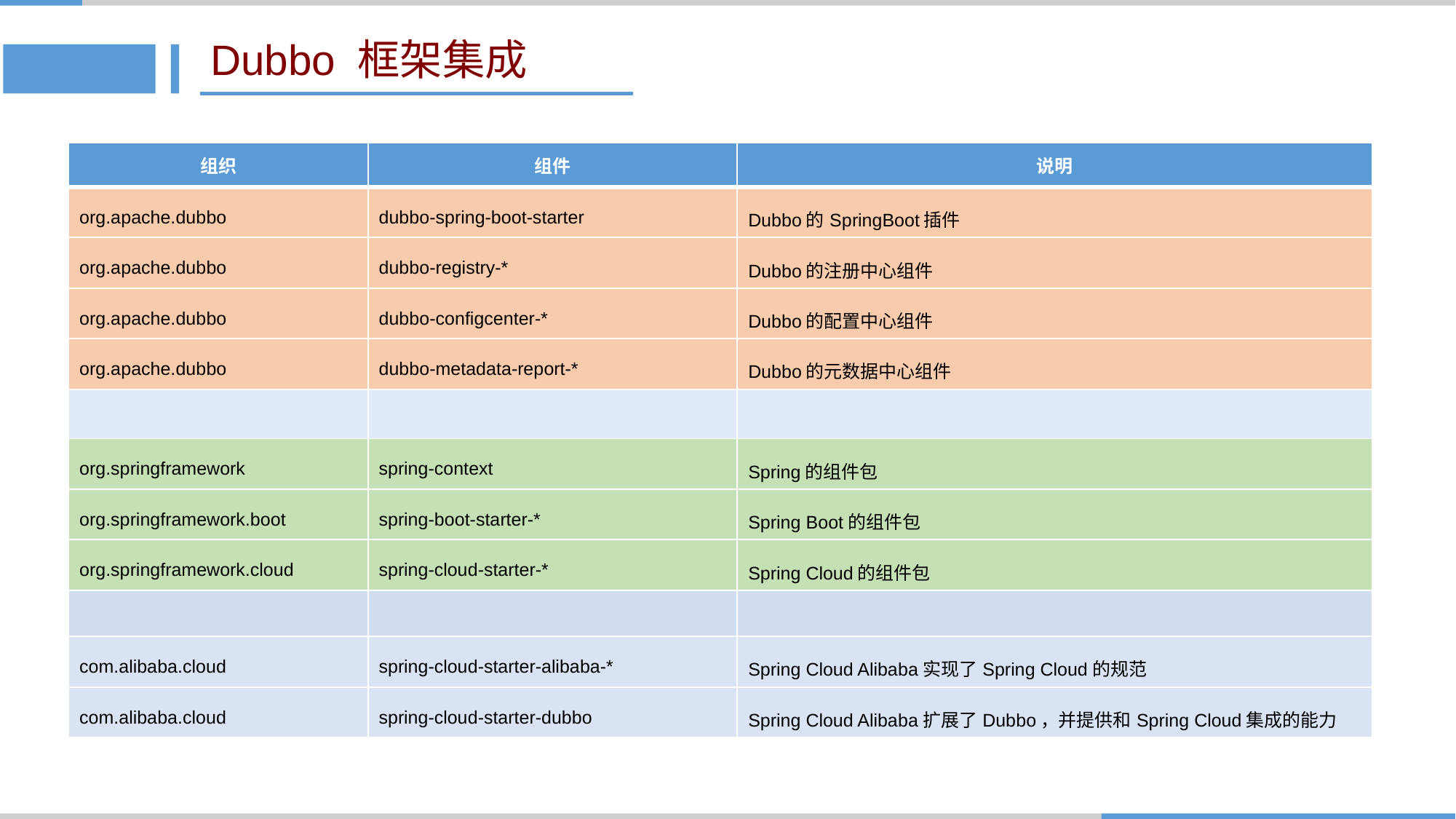

# Dubbo 框架集成

| 组织 | 组件 | 说明 |
| --- | --- | --- |
| org.apache.dubbo | dubbo-spring-boot-starter | Dubbo的SpringBoot插件 |
| org.apache.dubbo | dubbo-registry-\* | Dubbo的注册中心组件 |
| org.apache.dubbo | dubbo-configcenter-\* | Dubbo的配置中心组件 |
| org.apache.dubbo | dubbo-metadata-report-\* | Dubbo的元数据中心组件 |
|  |  |  |
| org.springframework | spring-context | Spring的组件包 |
| org.springframework.boot | spring-boot-starter-\* | Spring Boot的组件包 |
| org.springframework.cloud | spring-cloud-starter-\* | Spring Cloud的组件包 |
|  |  |  |
| com.alibaba.cloud | spring-cloud-starter-alibaba-\* | Spring Cloud Alibaba实现了Spring Cloud的规范 |
| com.alibaba.cloud | spring-cloud-starter-dubbo | Spring Cloud Alibaba扩展了Dubbo，并提供和Spring Cloud集成的能力 |